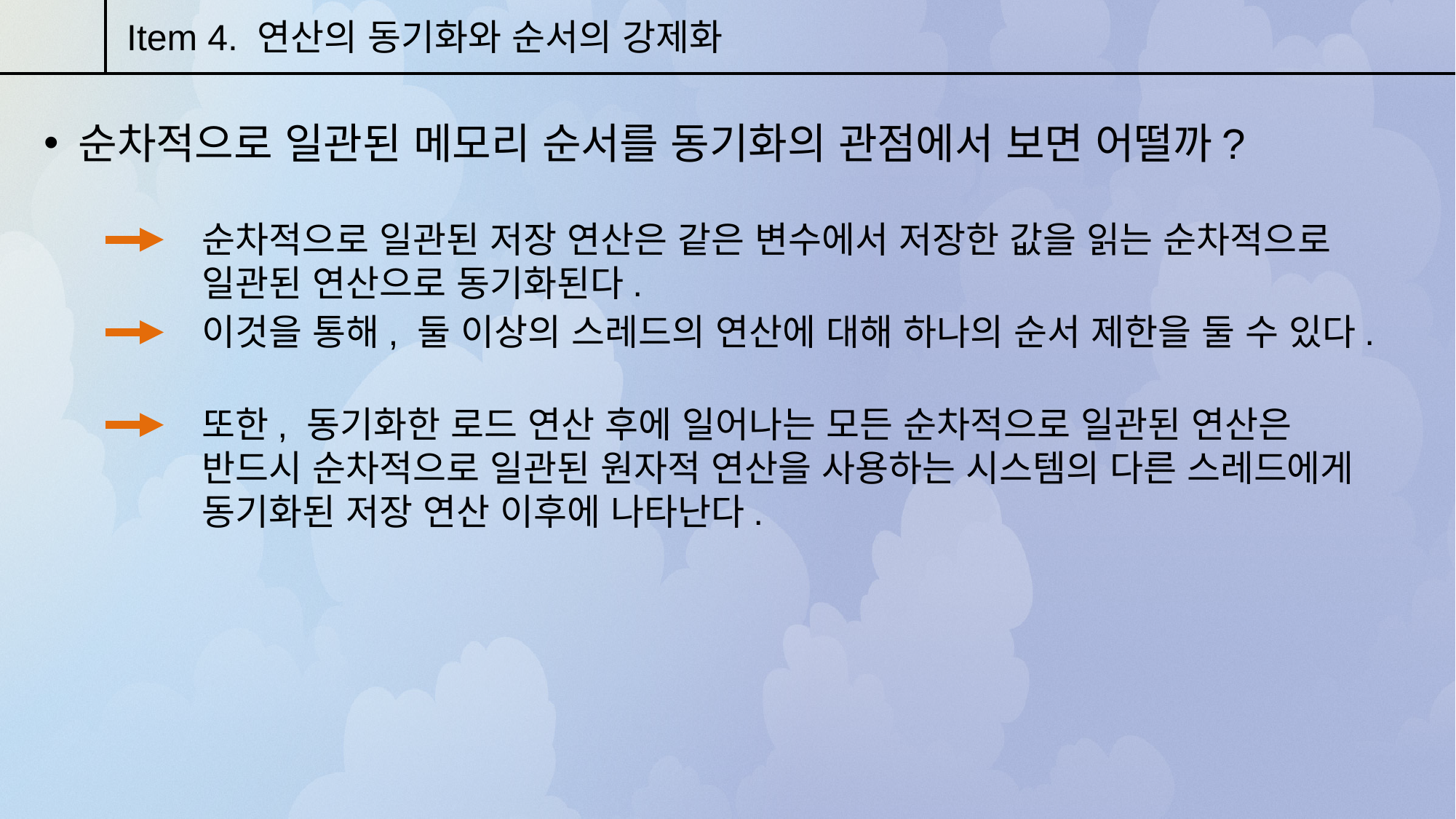

Item 4. 연산의 동기화와 순서의 강제화
순차적으로 일관된 메모리 순서를 동기화의 관점에서 보면 어떨까?
순차적으로 일관된 저장 연산은 같은 변수에서 저장한 값을 읽는 순차적으로 일관된 연산으로 동기화된다.
이것을 통해, 둘 이상의 스레드의 연산에 대해 하나의 순서 제한을 둘 수 있다.
또한, 동기화한 로드 연산 후에 일어나는 모든 순차적으로 일관된 연산은 반드시 순차적으로 일관된 원자적 연산을 사용하는 시스템의 다른 스레드에게 동기화된 저장 연산 이후에 나타난다.